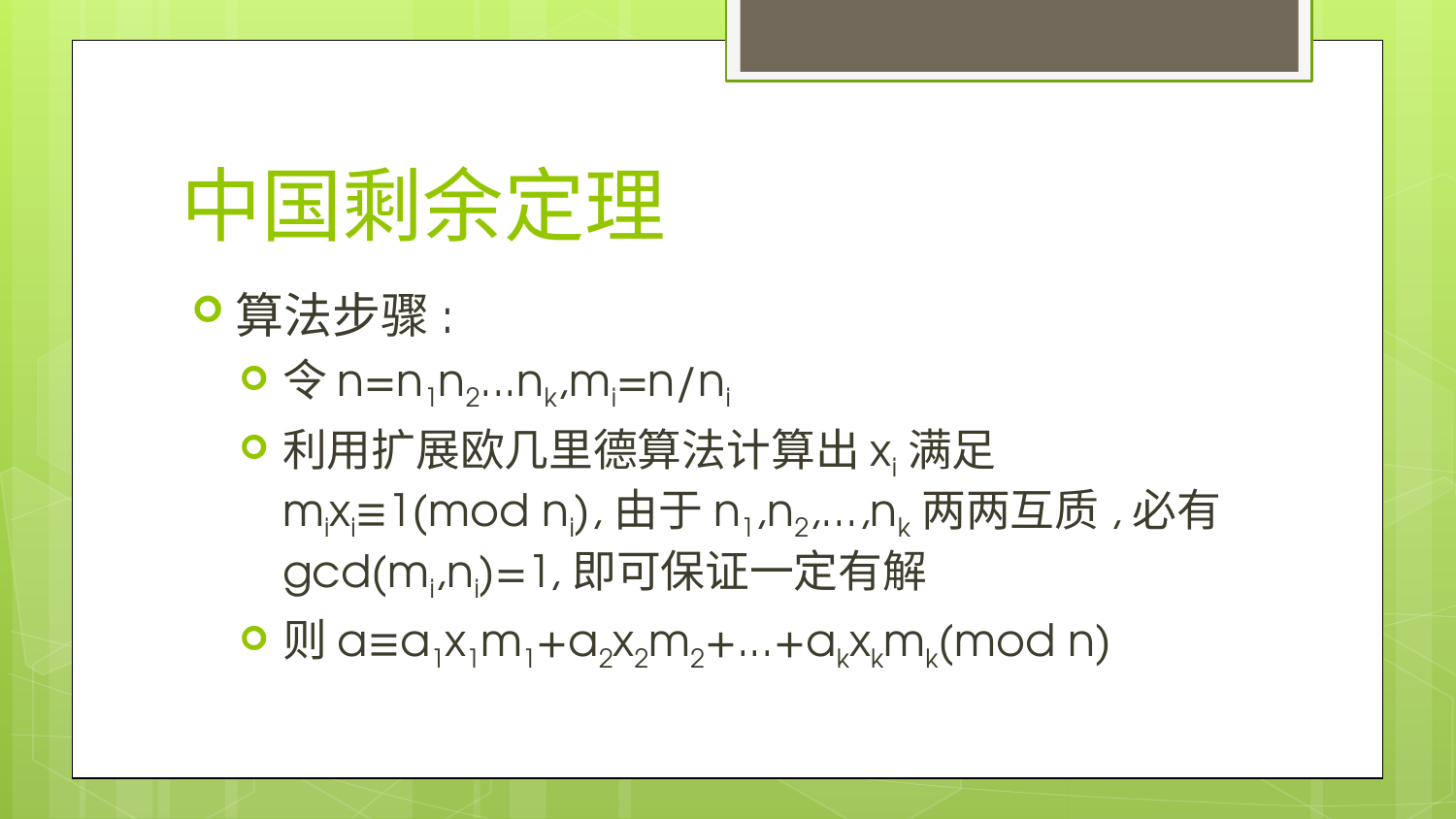

# 中国剩余定理
算法步骤:
令n=n1n2...nk,mi=n/ni
利用扩展欧几里德算法计算出xi满足mixi≡1(mod ni),由于n1,n2,...,nk两两互质,必有gcd(mi,ni)=1,即可保证一定有解
则a≡a1x1m1+a2x2m2+...+akxkmk(mod n)